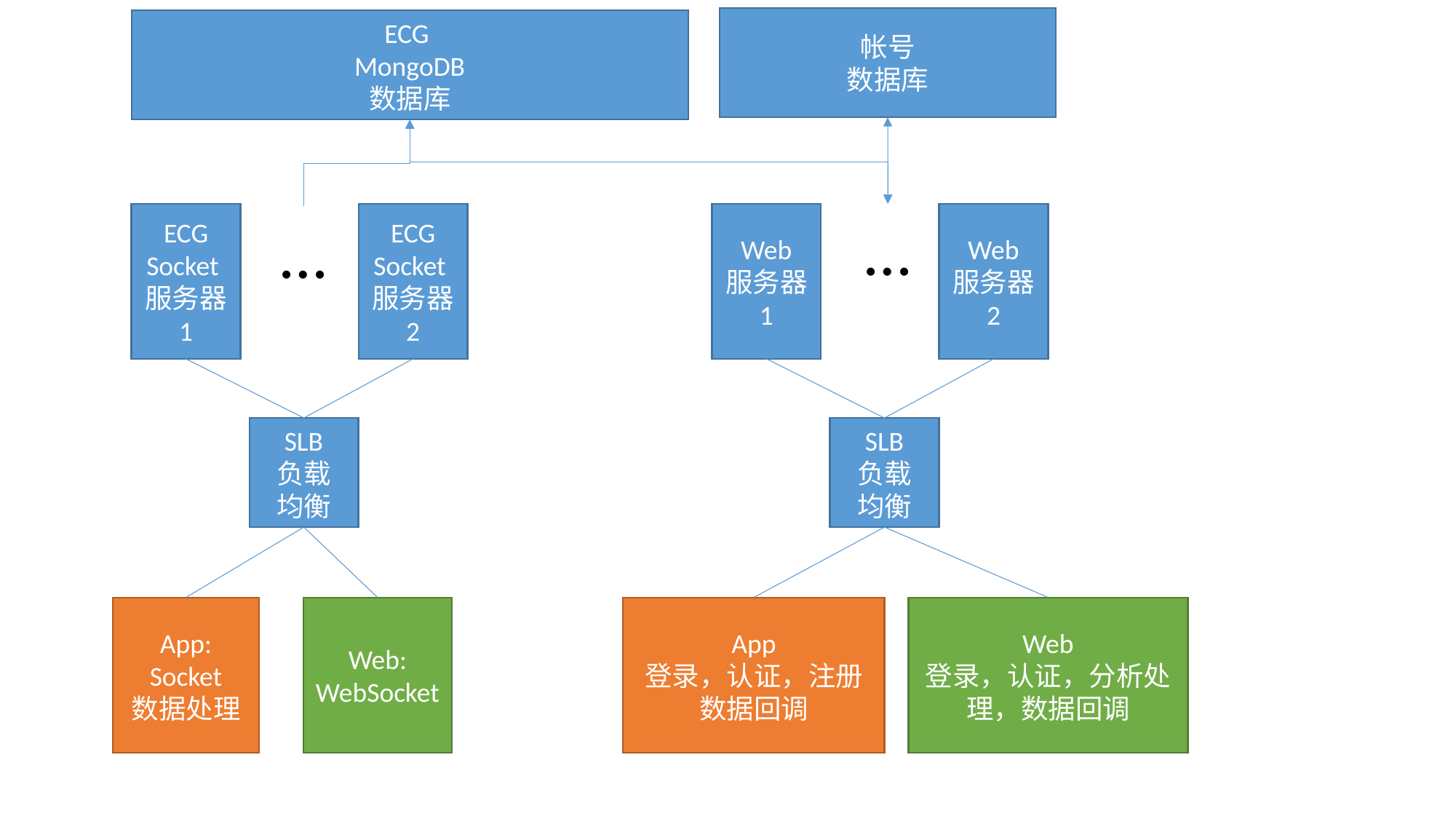

帐号
数据库
ECG
MongoDB
数据库
ECG
Socket服务器 1
ECG
Socket服务器 2
Web
服务器
1
…
Web
服务器
2
…
SLB
负载
均衡
SLB
负载
均衡
App:
Socket
数据处理
Web:
WebSocket
App
登录，认证，注册数据回调
Web
登录，认证，分析处理，数据回调